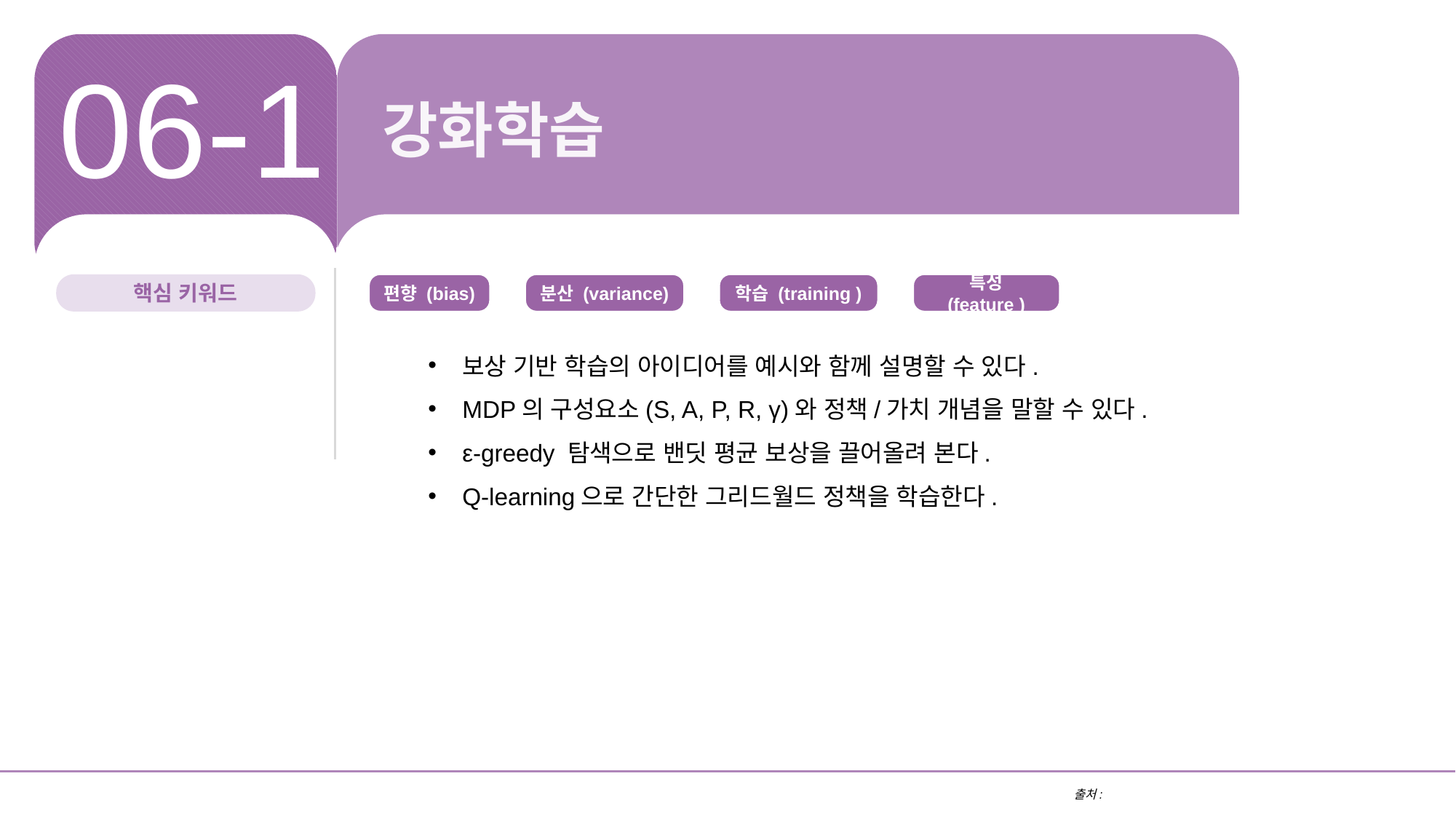

06-1
강화학습

편향 (bias)
분산 (variance)
학습 (training )
특성 (feature )
핵심 키워드
보상 기반 학습의 아이디어를 예시와 함께 설명할 수 있다.
MDP의 구성요소(S, A, P, R, γ)와 정책/가치 개념을 말할 수 있다.
ε-greedy 탐색으로 밴딧 평균 보상을 끌어올려 본다.
Q-learning으로 간단한 그리드월드 정책을 학습한다.
출처: